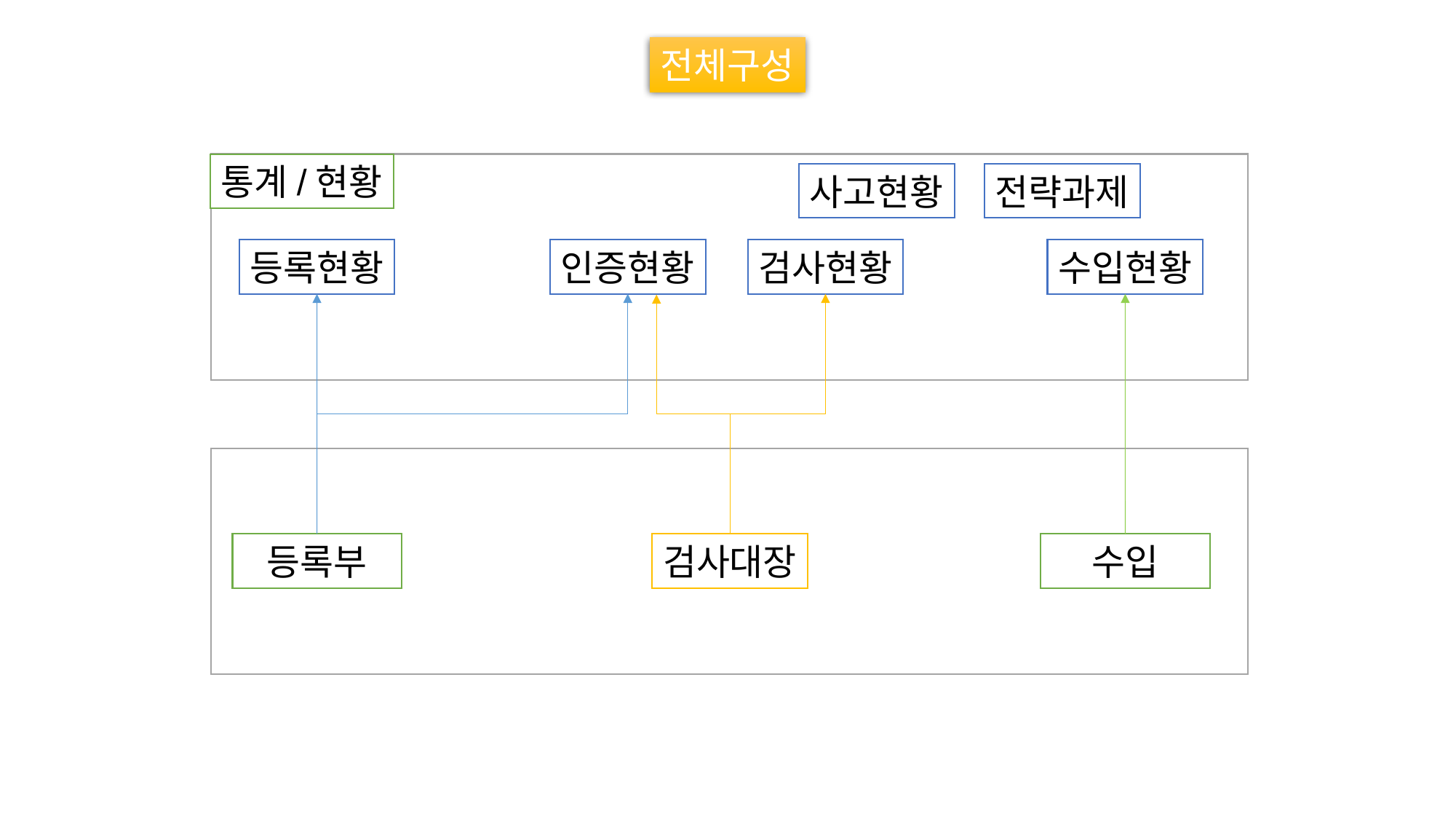

전체구성

통계/현황
사고현황
전략과제
검사현황
인증현황
등록현황
수입현황

수입
등록부
검사대장